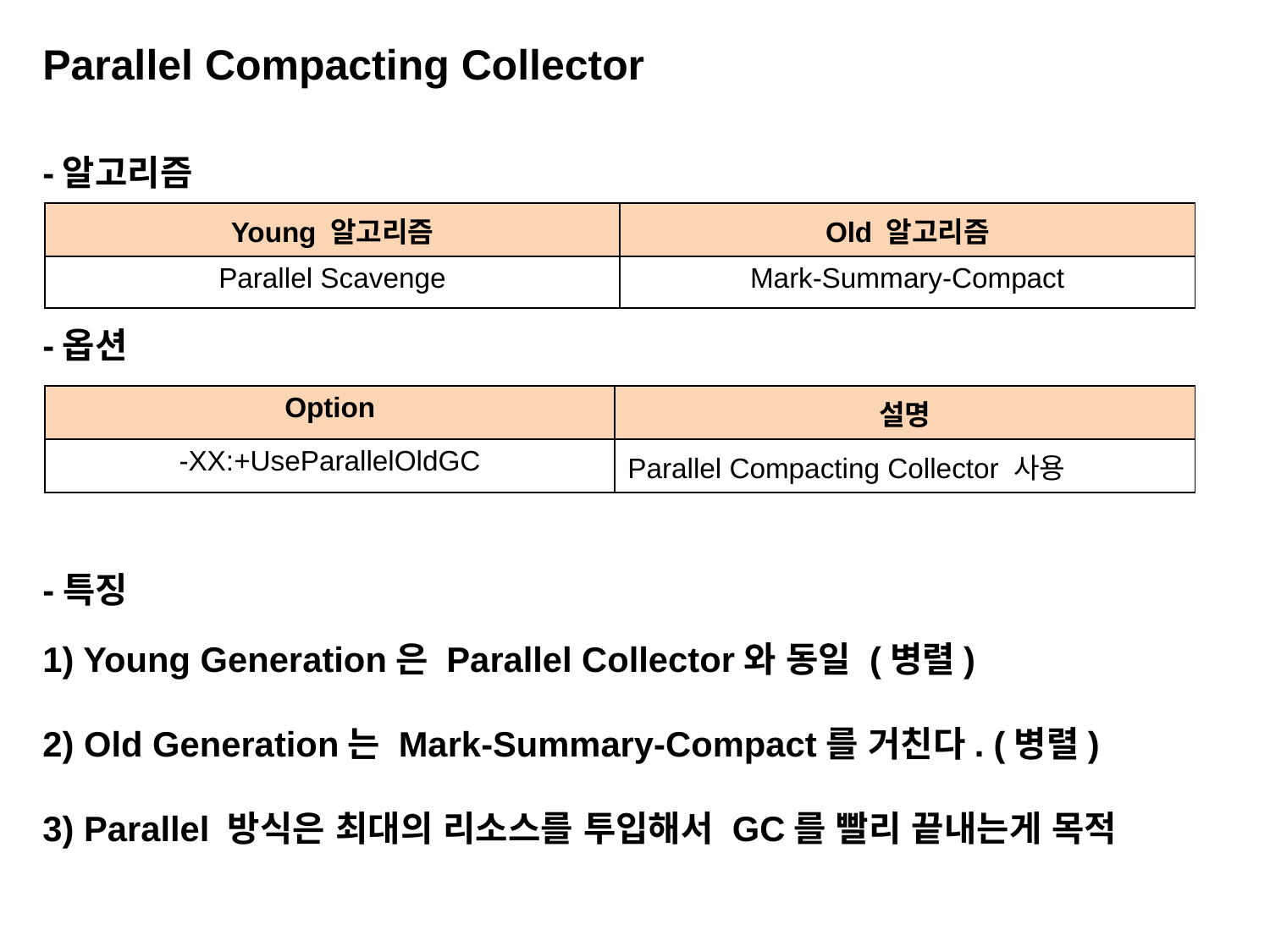

# Parallel Compacting Collector
-알고리즘
| Young 알고리즘 | Old 알고리즘 |
| --- | --- |
| Parallel Scavenge | Mark-Summary-Compact |
-옵션
| Option | 설명 |
| --- | --- |
| -XX:+UseParallelOldGC | Parallel Compacting Collector 사용 |
1) Young Generation은 Parallel Collector와 동일 (병렬)

2) Old Generation는 Mark-Summary-Compact를 거친다. (병렬)

3) Parallel 방식은 최대의 리소스를 투입해서 GC를 빨리 끝내는게 목적
-특징